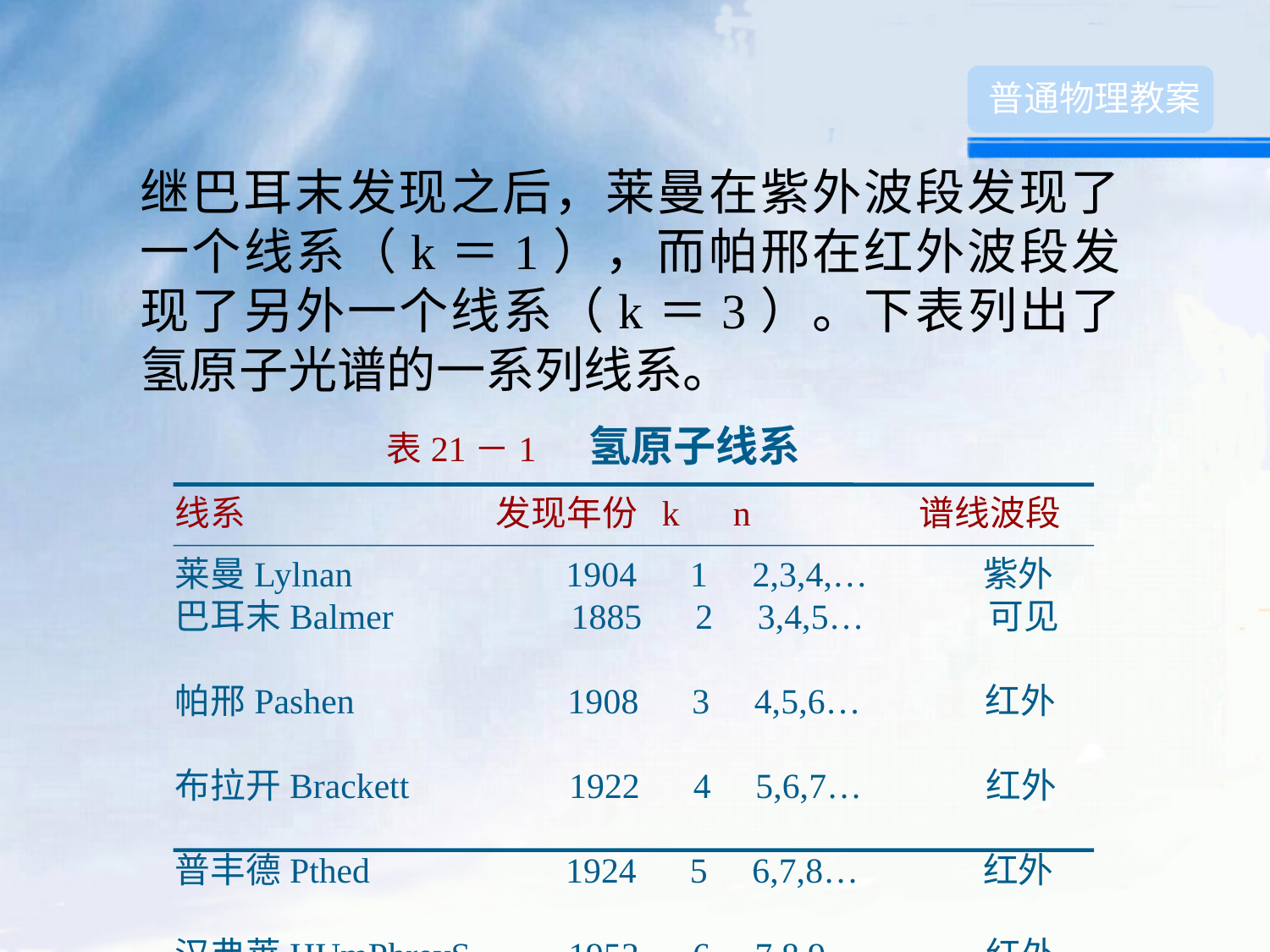

普通物理教案
继巴耳末发现之后，莱曼在紫外波段发现了一个线系（k＝1），而帕邢在红外波段发现了另外一个线系（k＝3）。下表列出了氢原子光谱的一系列线系。
表21－1    氢原子线系
线系                                发现年份  k      n                  谱线波段

莱曼Lylnan                        1904      1     2,3,4,…            紫外
巴耳末Balmer                    1885      2     3,4,5…             可见
帕邢Pashen                        1908      3     4,5,6…             红外
布拉开Brackett                  1922      4     5,6,7…             红外
普丰德Pthed                      1924      5     6,7,8…             红外
汉弗莱HUmPhreyS           1953      6     7,8,9…             红外
汉森 Hansen                      1973      7     8,9,10…           红外

19